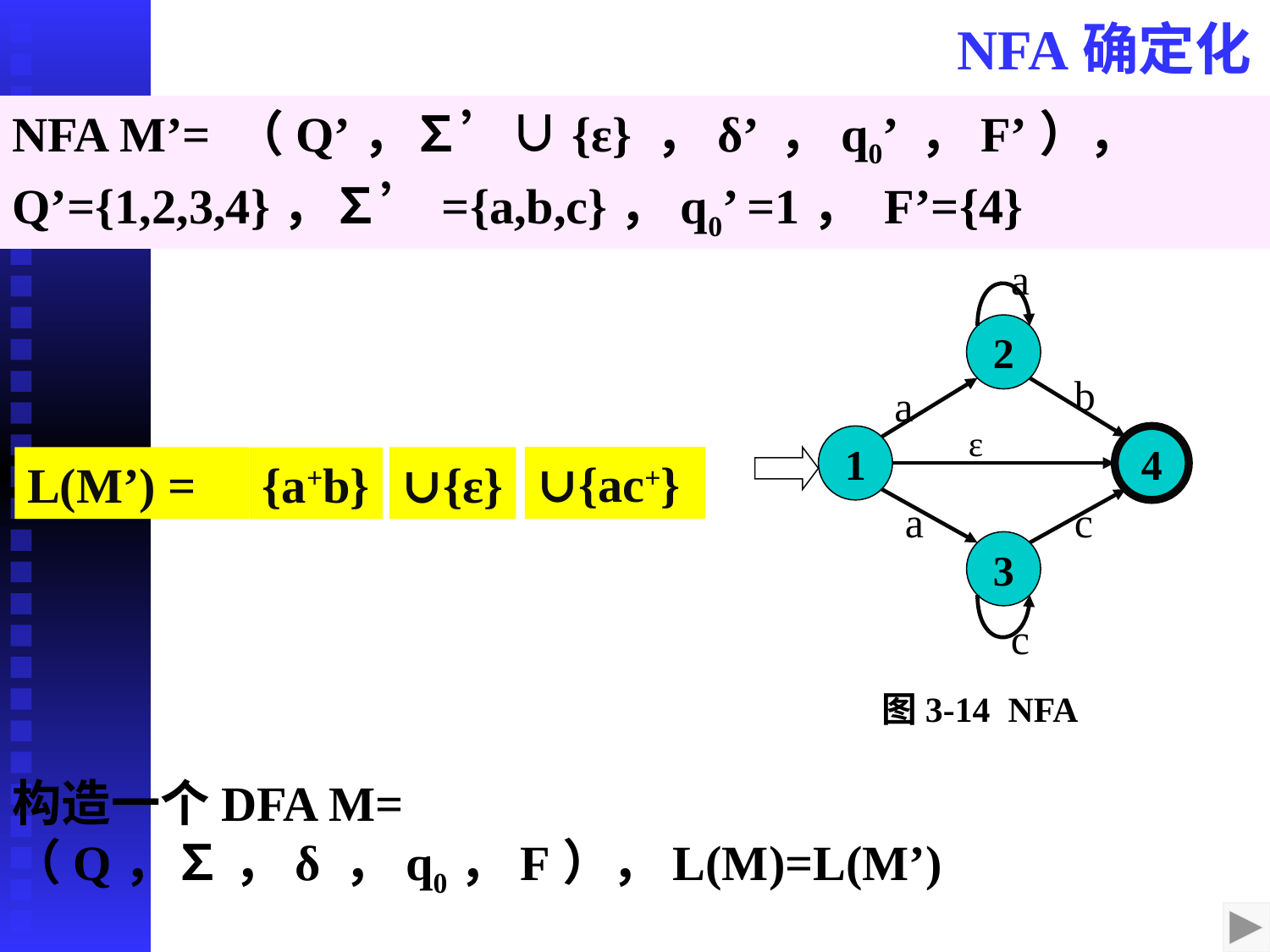

NFA确定化
NFA M’= （Q’，∑’∪{ε} ，δ’ ，q0’ ，F’），
Q’={1,2,3,4}，∑’={a,b,c}，q0’ =1， F’={4}
a
2
b
a
ε
1
4

a
c
3
c
∪{ac+}
L(M’) =
∪{ε}
{a+b}
图3-14  NFA
构造一个DFA M= （Q，∑ ，δ ，q0，F），L(M)=L(M’)
2020/10/7